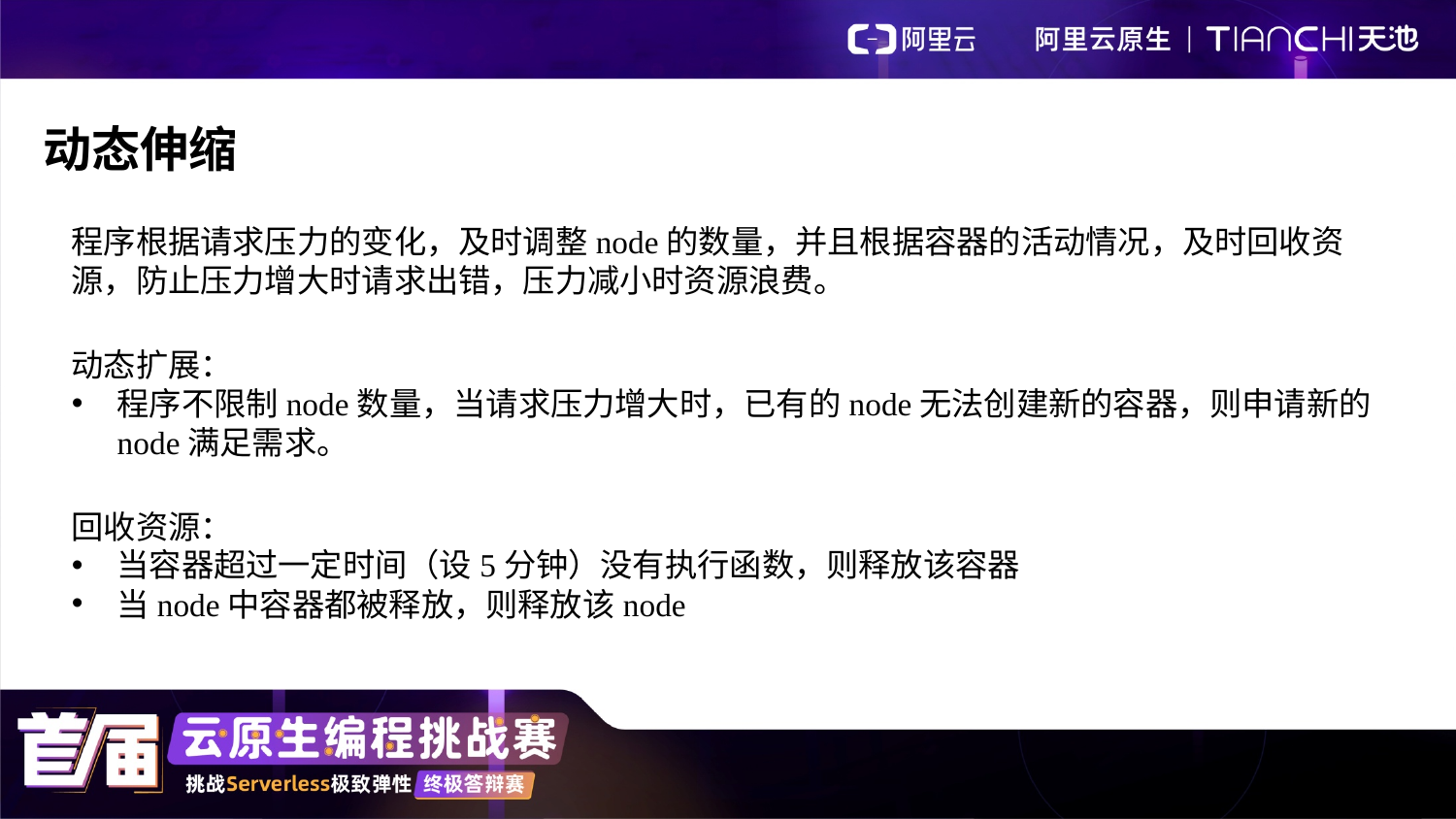

动态伸缩
程序根据请求压力的变化，及时调整node的数量，并且根据容器的活动情况，及时回收资源，防止压力增大时请求出错，压力减小时资源浪费。
动态扩展：
程序不限制node数量，当请求压力增大时，已有的node无法创建新的容器，则申请新的node满足需求。
回收资源：
当容器超过一定时间（设5分钟）没有执行函数，则释放该容器
当node中容器都被释放，则释放该node